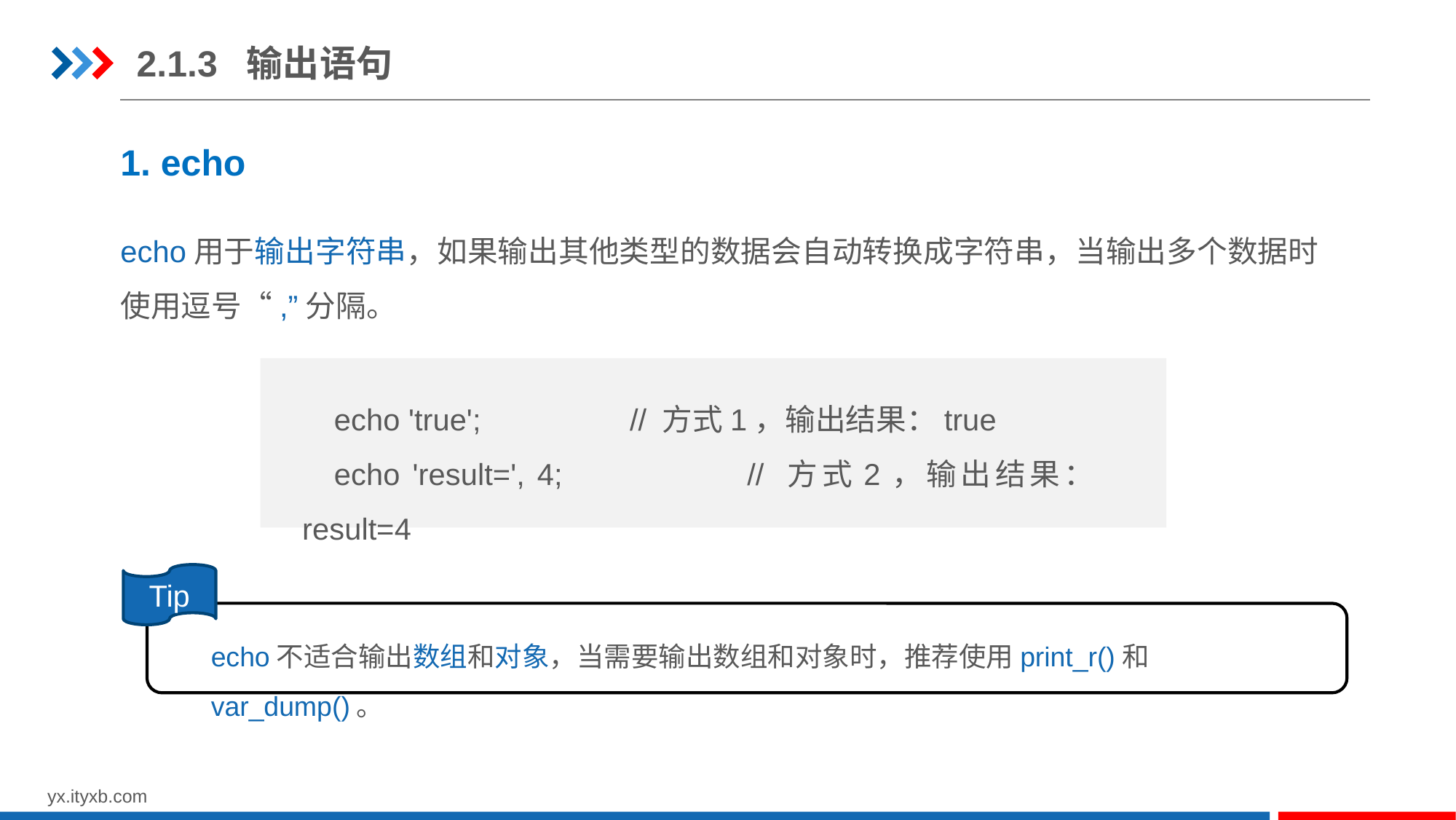

2.1.3  输出语句
1. echo
echo用于输出字符串，如果输出其他类型的数据会自动转换成字符串，当输出多个数据时使用逗号“,”分隔。

echo 'true';		// 方式1，输出结果：true
echo 'result=', 4;		// 方式2，输出结果：result=4
Tip

echo不适合输出数组和对象，当需要输出数组和对象时，推荐使用print_r()和var_dump()。